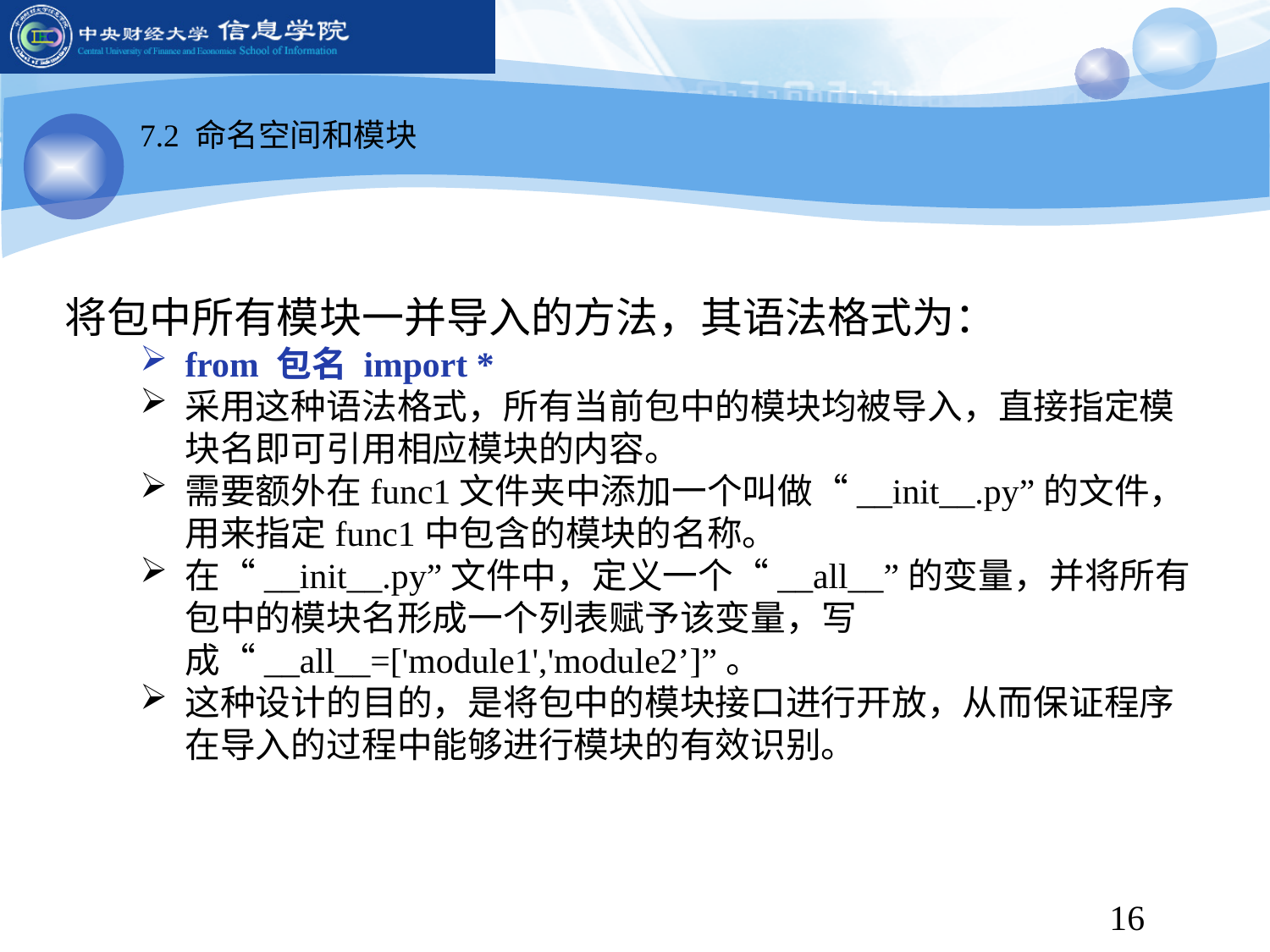

7.2 命名空间和模块
将包中所有模块一并导入的方法，其语法格式为：
from 包名 import *
采用这种语法格式，所有当前包中的模块均被导入，直接指定模块名即可引用相应模块的内容。
需要额外在func1文件夹中添加一个叫做“__init__.py”的文件，用来指定func1中包含的模块的名称。
在“__init__.py”文件中，定义一个“__all__”的变量，并将所有包中的模块名形成一个列表赋予该变量，写成“__all__=['module1','module2’]”。
这种设计的目的，是将包中的模块接口进行开放，从而保证程序在导入的过程中能够进行模块的有效识别。